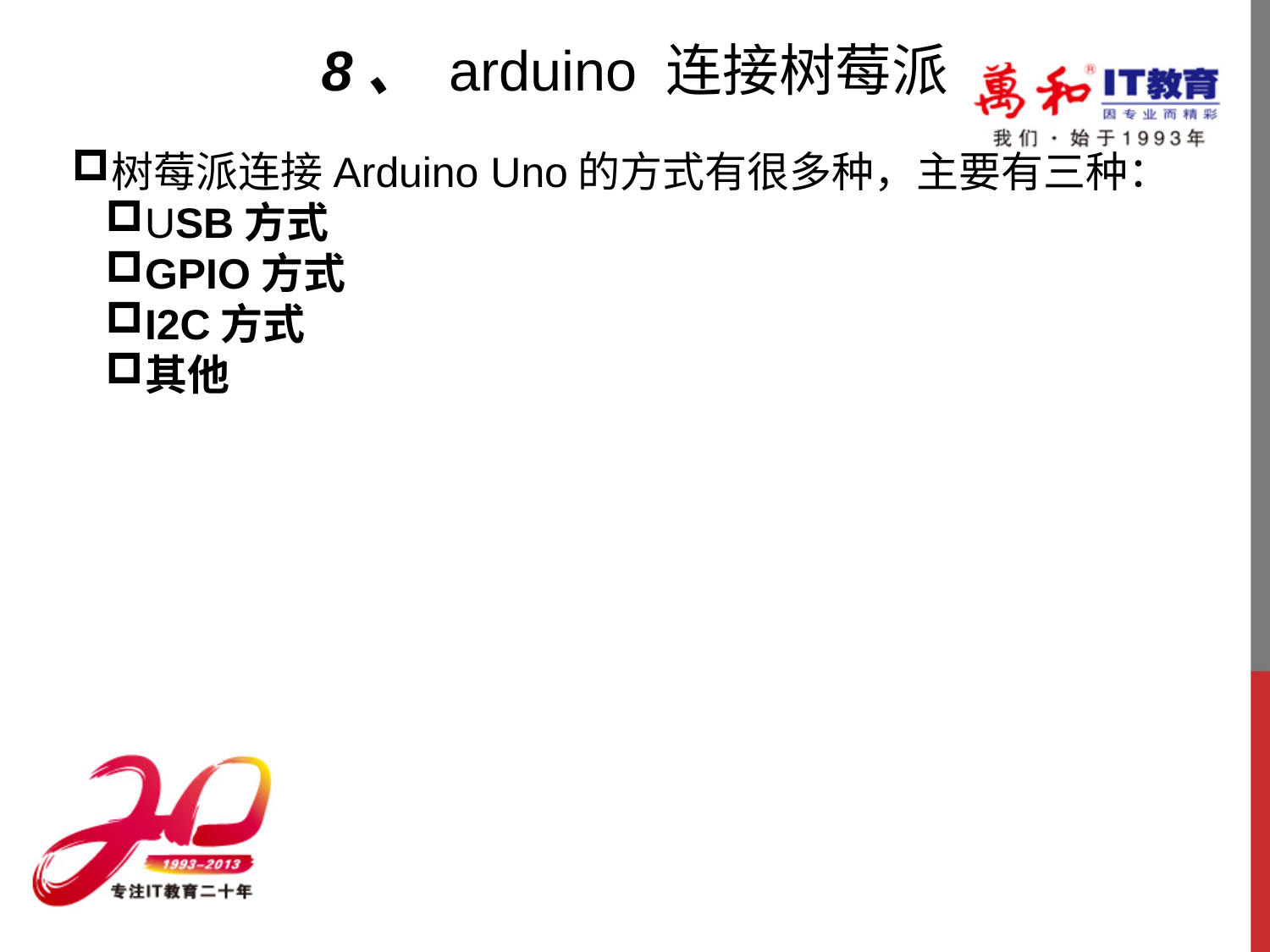

# 8、 arduino 连接树莓派
树莓派连接Arduino Uno的方式有很多种，主要有三种：
USB方式
GPIO方式
I2C方式
其他